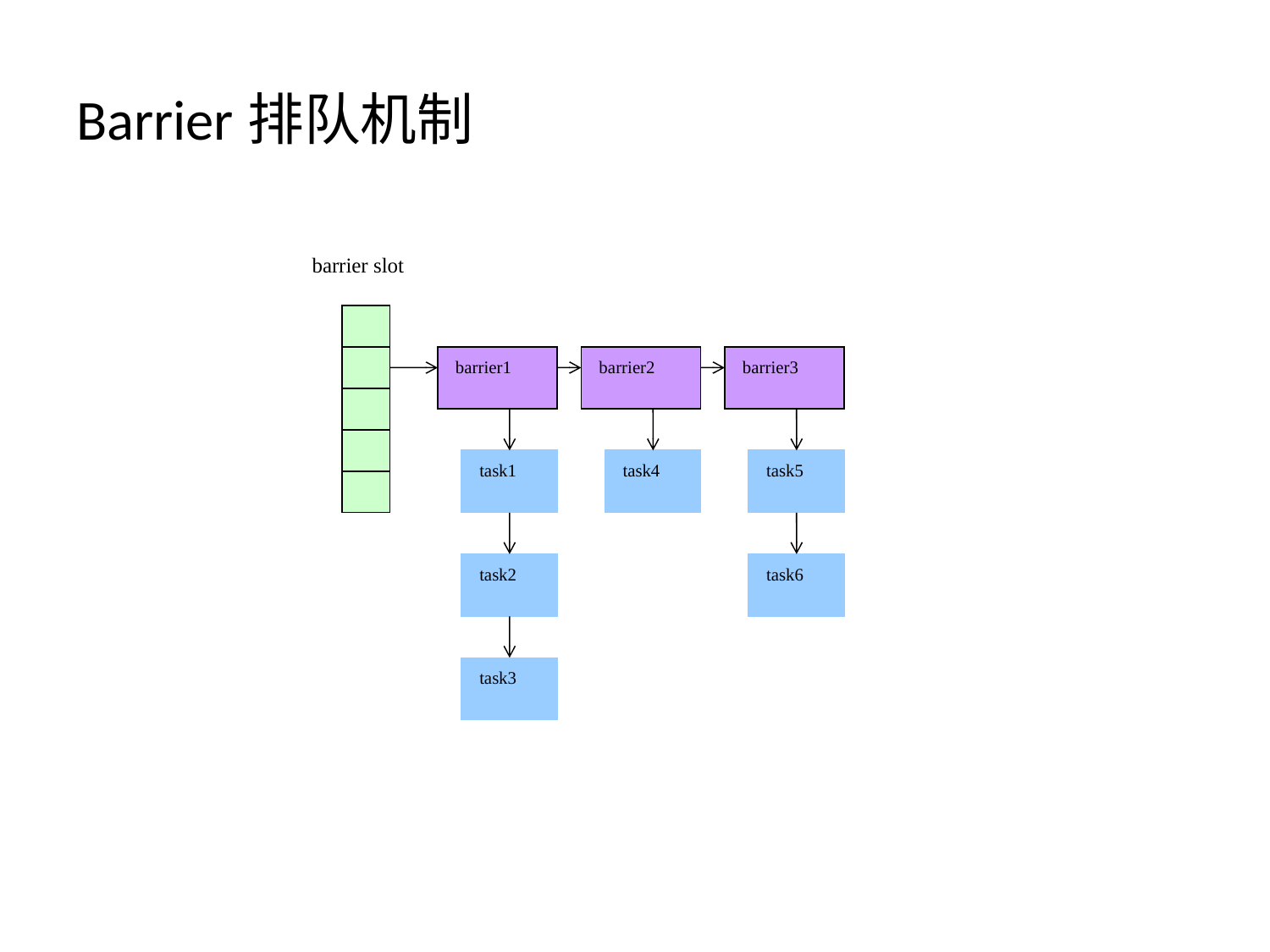

# Barrier排队机制

barrier slot

barrier1
barrier2
barrier3

task1
task4
task5

task2
task6

task3